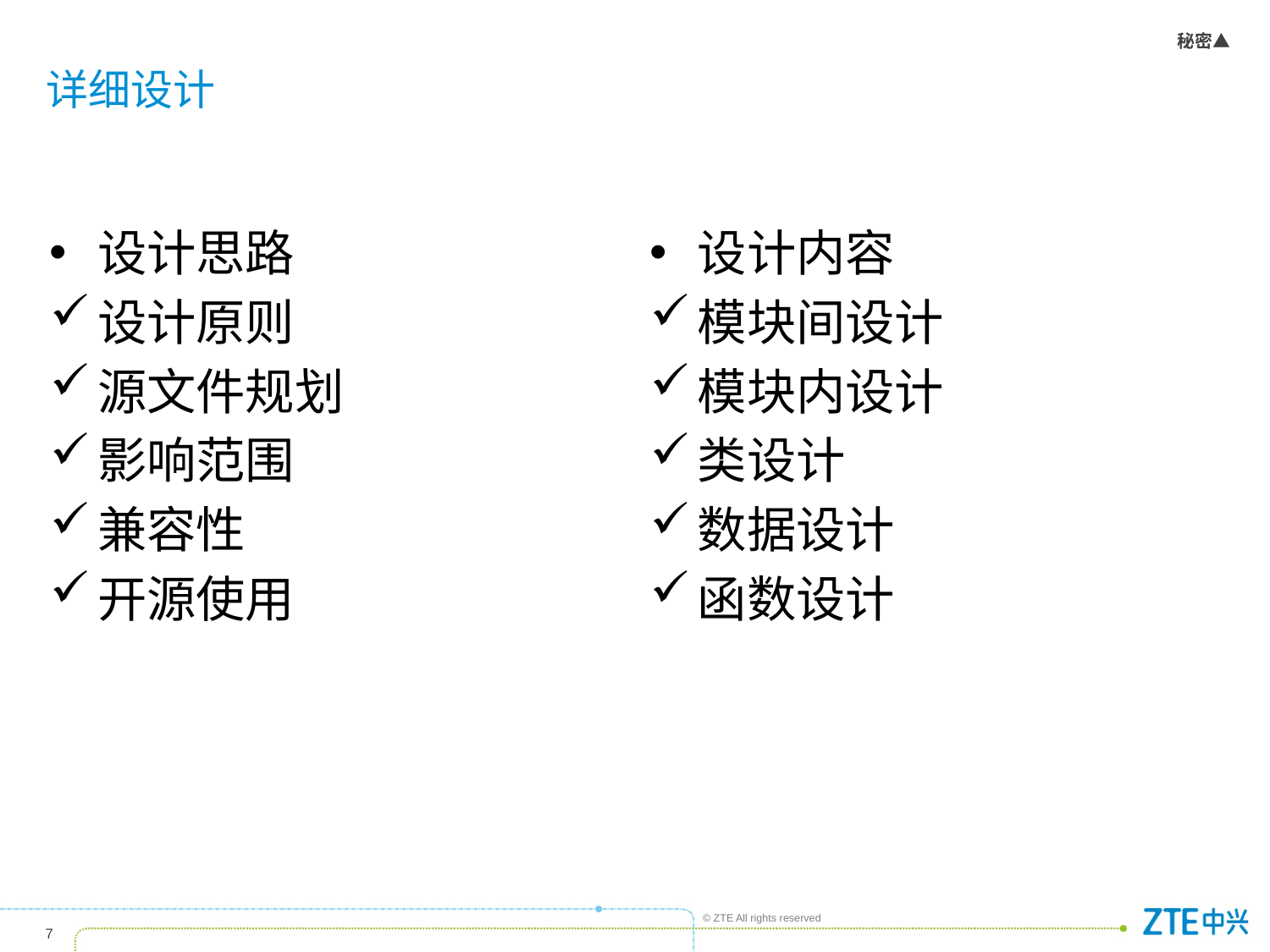

# 详细设计
设计思路
设计原则
源文件规划
影响范围
兼容性
开源使用
设计内容
模块间设计
模块内设计
类设计
数据设计
函数设计